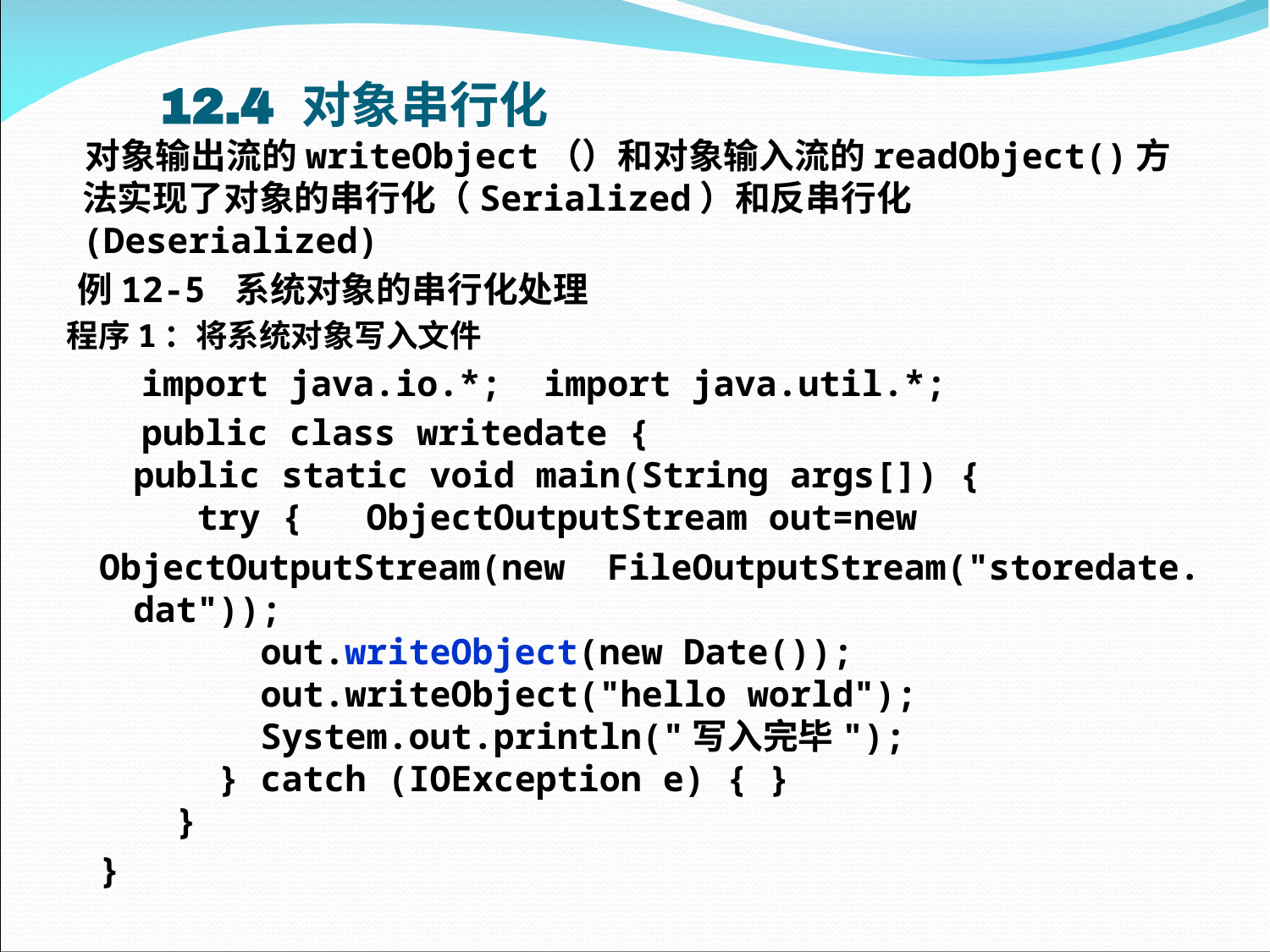

# 12.4 对象串行化
    对象输出流的writeObject（）和对象输入流的readObject()方法实现了对象的串行化（Serialized）和反串行化(Deserialized)
   例12-5 系统对象的串行化处理
  程序1：将系统对象写入文件
  import java.io.*;  import java.util.*;
  public class writedate {
public static void main(String args[]) {
   try {   ObjectOutputStream out=new
ObjectOutputStream(new  FileOutputStream("storedate.dat")); 
      out.writeObject(new Date());
      out.writeObject("hello world");
      System.out.println("写入完毕");
    } catch (IOException e) { } 
  }
}